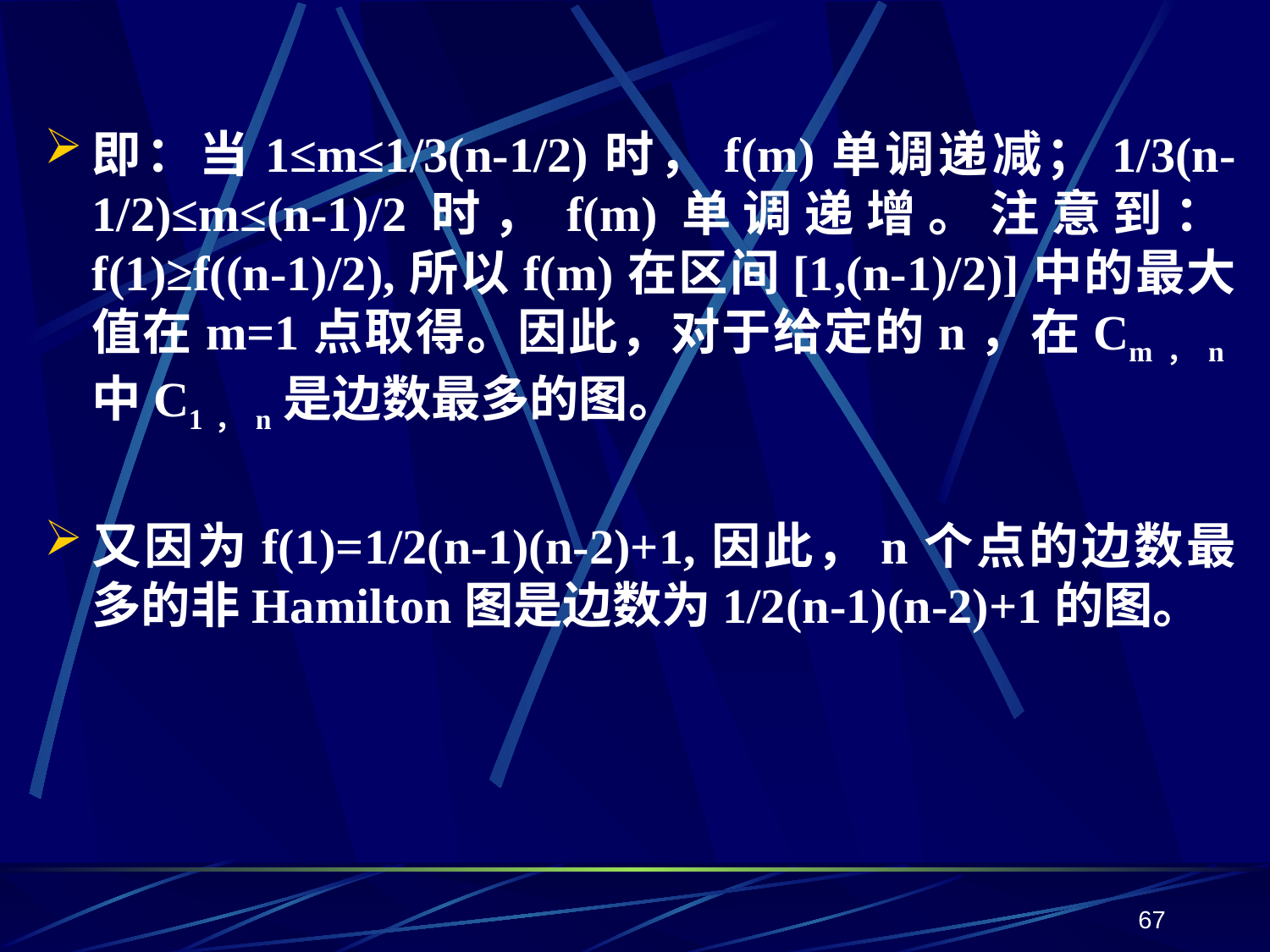

即：当1≤m≤1/3(n-1/2)时，f(m)单调递减；1/3(n-1/2)≤m≤(n-1)/2时，f(m)单调递增。注意到：f(1)≥f((n-1)/2),所以f(m)在区间[1,(n-1)/2)]中的最大值在m=1点取得。因此，对于给定的n，在Cm，n中C1，n是边数最多的图。

又因为f(1)=1/2(n-1)(n-2)+1,因此，n个点的边数最多的非Hamilton图是边数为1/2(n-1)(n-2)+1的图。

67